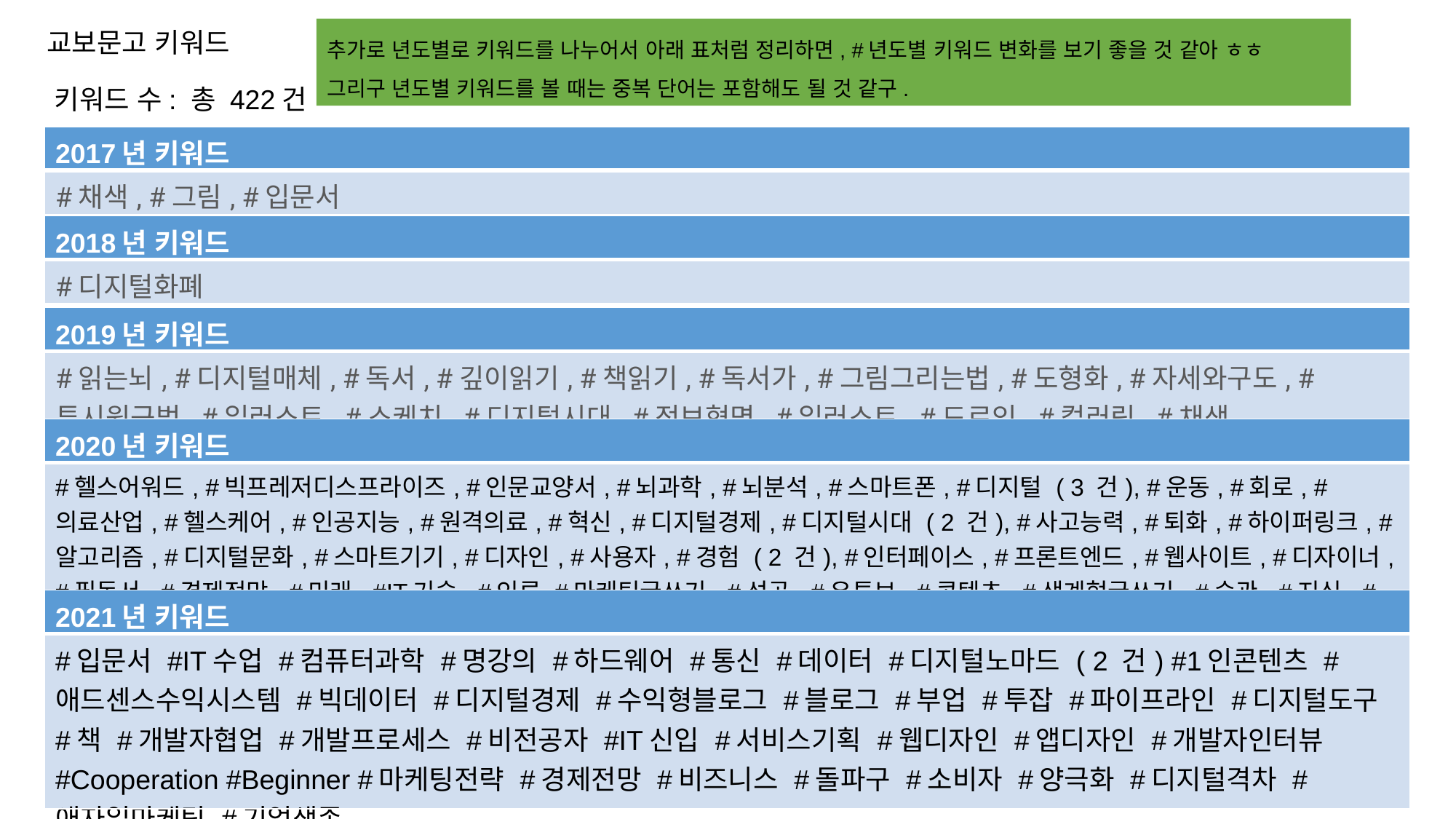

추가로 년도별로 키워드를 나누어서 아래 표처럼 정리하면, #년도별 키워드 변화를 보기 좋을 것 같아 ㅎㅎ
그리구 년도별 키워드를 볼 때는 중복 단어는 포함해도 될 것 같구.
교보문고 키워드
키워드 수: 총 422건
| 2017년 키워드 |
| --- |
| #채색, #그림, #입문서 |
| 2018년 키워드 |
| --- |
| #디지털화폐 |
| 2019년 키워드 |
| --- |
| #읽는뇌, #디지털매체, #독서, #깊이읽기, #책읽기, #독서가, #그림그리는법, #도형화, #자세와구도, #투시원근법, #일러스트, #스케치, #디지털시대, #정보혁명, #일러스트, #드로잉, #컬러링, #채색 |
| 2020년 키워드 |
| --- |
| #헬스어워드, #빅프레저디스프라이즈, #인문교양서, #뇌과학, #뇌분석, #스마트폰, #디지털 ( 3 건), #운동, #회로, #의료산업, #헬스케어, #인공지능, #원격의료, #혁신, #디지털경제, #디지털시대 ( 2 건), #사고능력, #퇴화, #하이퍼링크, #알고리즘, #디지털문화, #스마트기기, #디자인, #사용자, #경험 ( 2 건), #인터페이스, #프론트엔드, #웹사이트, #디자이너, #필독서, #경제전망, #미래, #IT기술, #인류,#마케팅글쓰기, #성공, #유튜브, #콘텐츠, #생계형글쓰기, #습관, #지식, #기술 |
| 2021년 키워드 |
| --- |
| #입문서 #IT수업 #컴퓨터과학 #명강의 #하드웨어 #통신 #데이터 #디지털노마드 ( 2 건) #1인콘텐츠 #애드센스수익시스템 #빅데이터 #디지털경제 #수익형블로그 #블로그 #부업 #투잡 #파이프라인 #디지털도구 #책 #개발자협업 #개발프로세스 #비전공자 #IT신입 #서비스기획 #웹디자인 #앱디자인 #개발자인터뷰 #Cooperation #Beginner #마케팅전략 #경제전망 #비즈니스 #돌파구 #소비자 #양극화 #디지털격차 #애자일마케팅 #기업생존 |